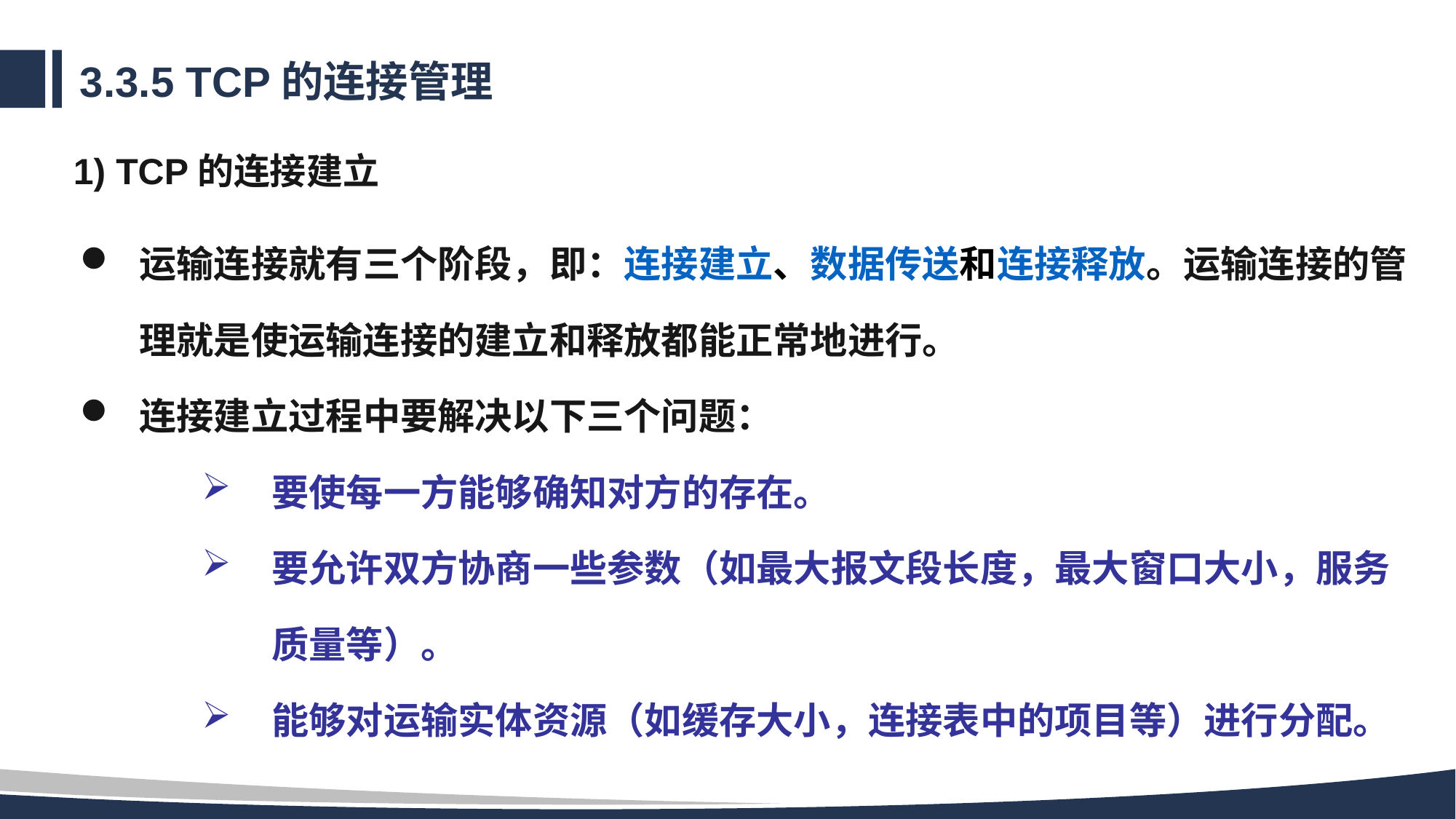

# 3.3.5 TCP的连接管理
1) TCP的连接建立
运输连接就有三个阶段，即：连接建立、数据传送和连接释放。运输连接的管理就是使运输连接的建立和释放都能正常地进行。
连接建立过程中要解决以下三个问题：
要使每一方能够确知对方的存在。
要允许双方协商一些参数（如最大报文段长度，最大窗口大小，服务质量等）。
能够对运输实体资源（如缓存大小，连接表中的项目等）进行分配。